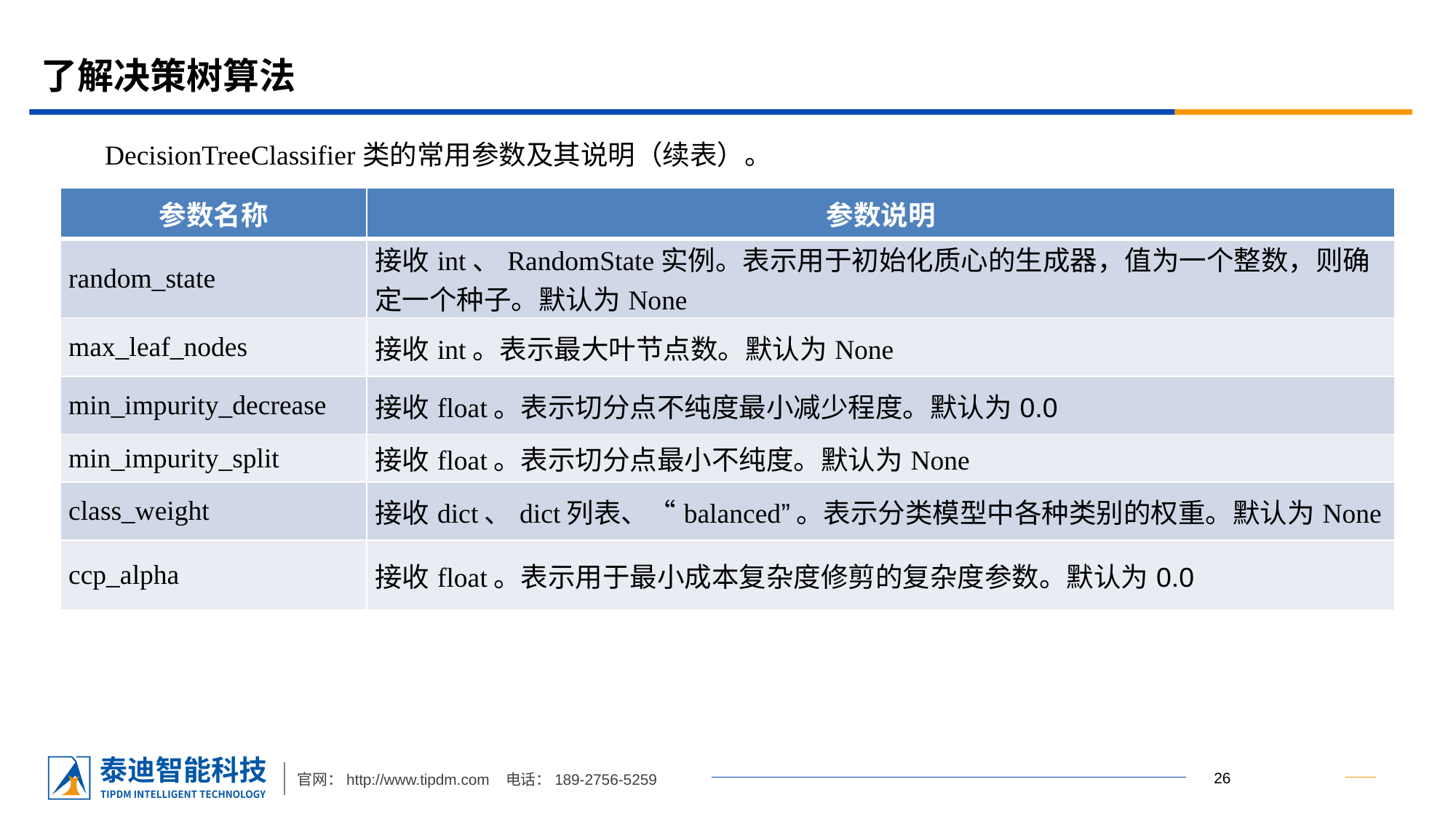

# 了解决策树算法
DecisionTreeClassifier类的常用参数及其说明（续表）。
| 参数名称 | 参数说明 |
| --- | --- |
| random\_state | 接收int、RandomState实例。表示用于初始化质心的生成器，值为一个整数，则确定一个种子。默认为None |
| max\_leaf\_nodes | 接收int。表示最大叶节点数。默认为None |
| min\_impurity\_decrease | 接收float。表示切分点不纯度最小减少程度。默认为0.0 |
| min\_impurity\_split | 接收float。表示切分点最小不纯度。默认为None |
| class\_weight | 接收dict、dict列表、“balanced”。表示分类模型中各种类别的权重。默认为None |
| ccp\_alpha | 接收float。表示用于最小成本复杂度修剪的复杂度参数。默认为0.0 |